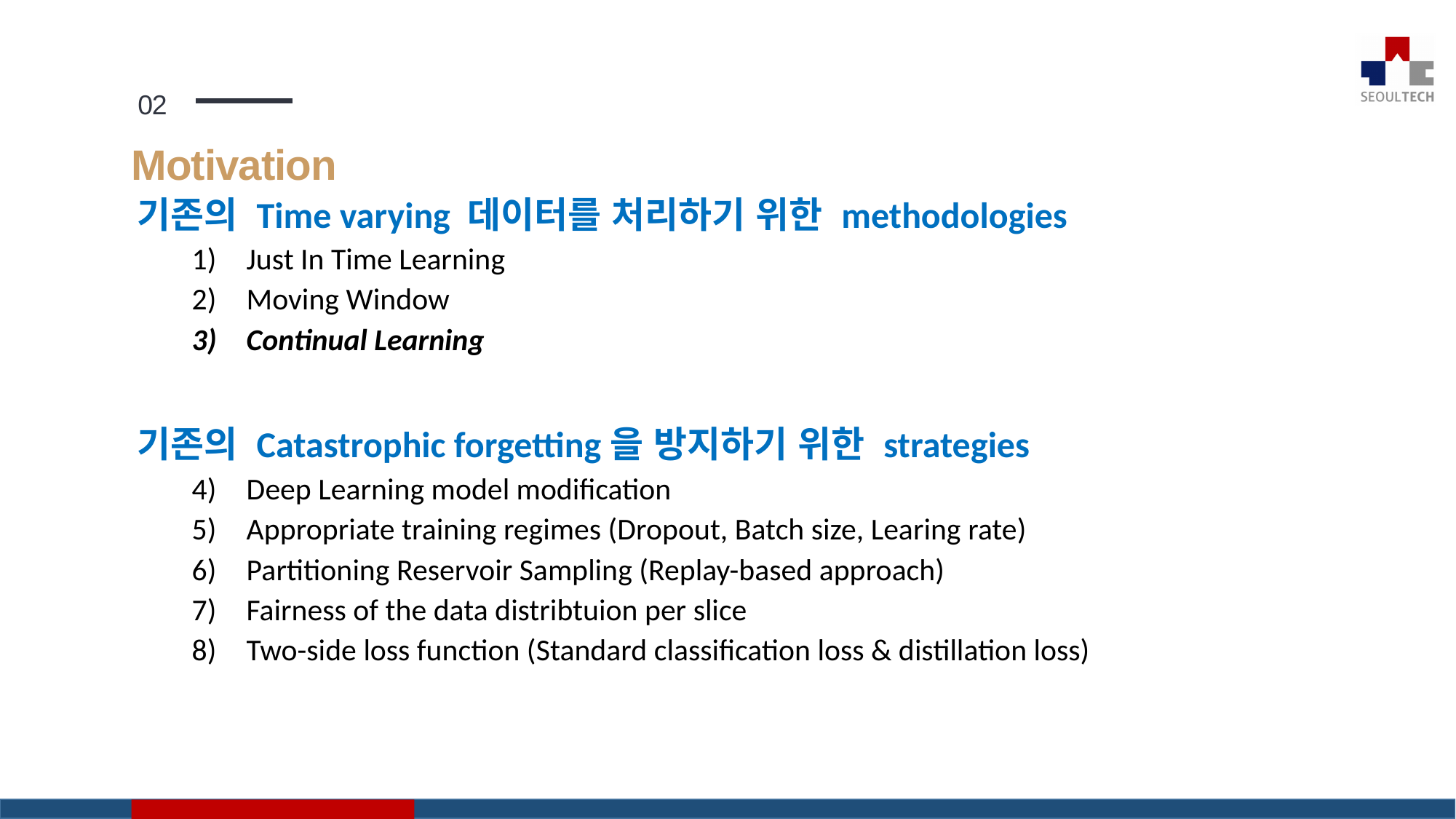

02
Motivation
기존의 Time varying 데이터를 처리하기 위한 methodologies
Just In Time Learning
Moving Window
Continual Learning

기존의 Catastrophic forgetting을 방지하기 위한 strategies
Deep Learning model modification
Appropriate training regimes (Dropout, Batch size, Learing rate)
Partitioning Reservoir Sampling (Replay-based approach)
Fairness of the data distribtuion per slice
Two-side loss function (Standard classification loss & distillation loss)